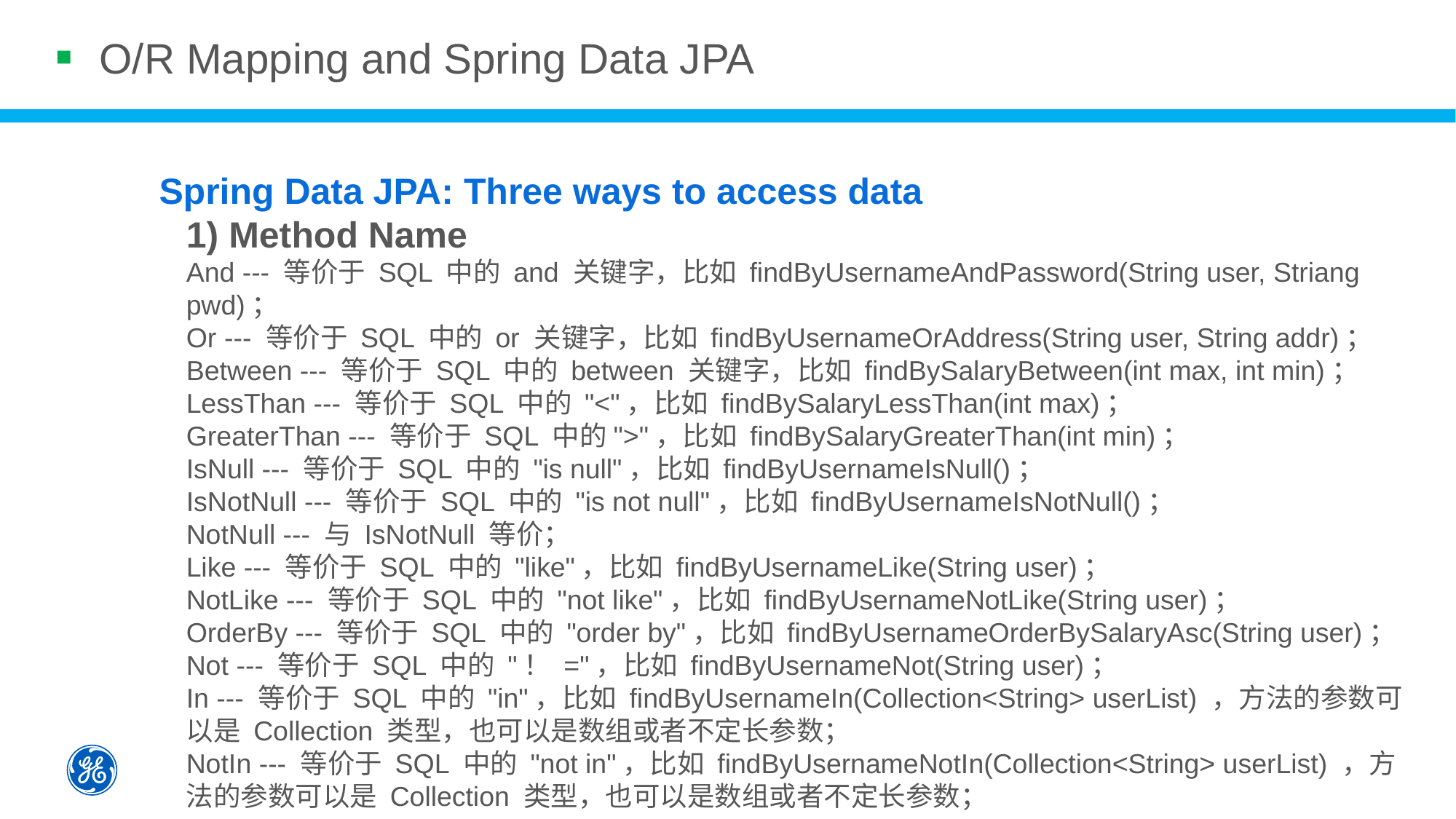

O/R Mapping and Spring Data JPA

Spring Data JPA: Three ways to access data
1) Method Name
And --- 等价于 SQL 中的 and 关键字，比如 findByUsernameAndPassword(String user, Striang pwd)；
Or --- 等价于 SQL 中的 or 关键字，比如 findByUsernameOrAddress(String user, String addr)；
Between --- 等价于 SQL 中的 between 关键字，比如 findBySalaryBetween(int max, int min)；
LessThan --- 等价于 SQL 中的 "<"，比如 findBySalaryLessThan(int max)；
GreaterThan --- 等价于 SQL 中的">"，比如 findBySalaryGreaterThan(int min)；
IsNull --- 等价于 SQL 中的 "is null"，比如 findByUsernameIsNull()；
IsNotNull --- 等价于 SQL 中的 "is not null"，比如 findByUsernameIsNotNull()；
NotNull --- 与 IsNotNull 等价；
Like --- 等价于 SQL 中的 "like"，比如 findByUsernameLike(String user)；
NotLike --- 等价于 SQL 中的 "not like"，比如 findByUsernameNotLike(String user)；
OrderBy --- 等价于 SQL 中的 "order by"，比如 findByUsernameOrderBySalaryAsc(String user)；
Not --- 等价于 SQL 中的 "！ ="，比如 findByUsernameNot(String user)；
In --- 等价于 SQL 中的 "in"，比如 findByUsernameIn(Collection<String> userList) ，方法的参数可以是 Collection 类型，也可以是数组或者不定长参数；
NotIn --- 等价于 SQL 中的 "not in"，比如 findByUsernameNotIn(Collection<String> userList) ，方法的参数可以是 Collection 类型，也可以是数组或者不定长参数；